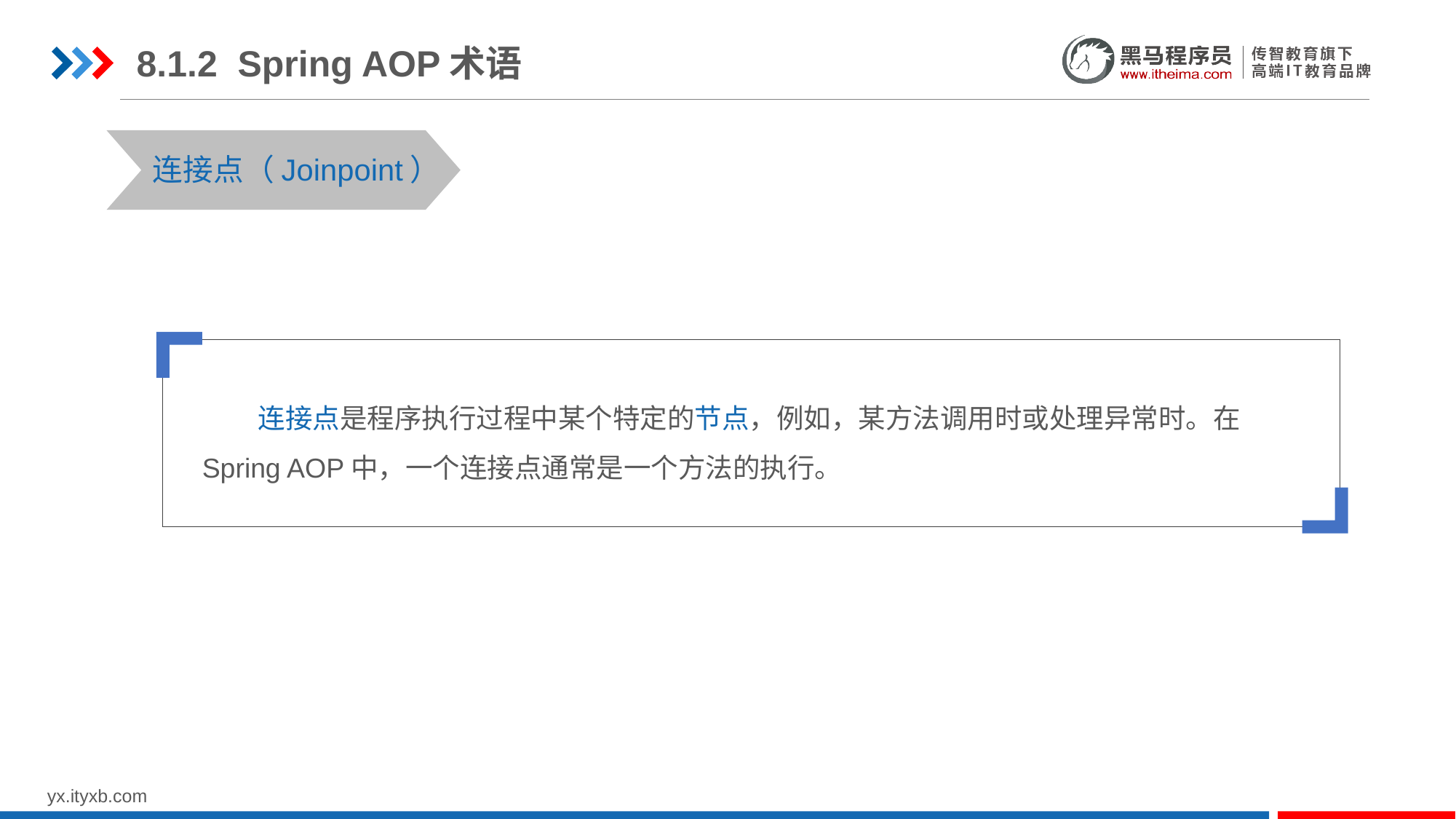

8.1.2  Spring AOP术语

连接点（Joinpoint）

        连接点是程序执行过程中某个特定的节点，例如，某方法调用时或处理异常时。在Spring AOP中，一个连接点通常是一个方法的执行。